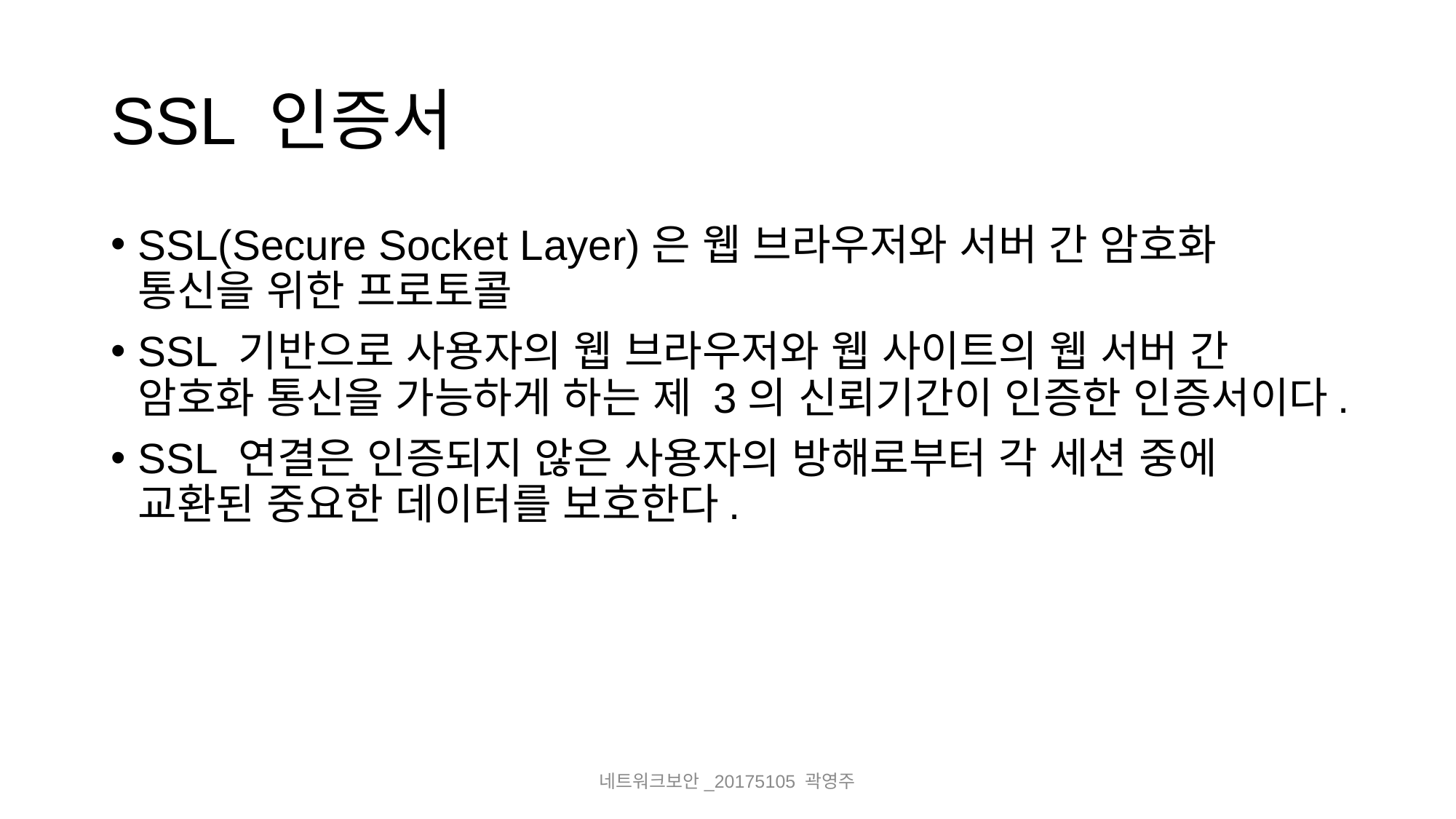

# SSL 인증서
SSL(Secure Socket Layer)은 웹 브라우저와 서버 간 암호화 통신을 위한 프로토콜
SSL 기반으로 사용자의 웹 브라우저와 웹 사이트의 웹 서버 간 암호화 통신을 가능하게 하는 제 3의 신뢰기간이 인증한 인증서이다.
SSL 연결은 인증되지 않은 사용자의 방해로부터 각 세션 중에 교환된 중요한 데이터를 보호한다.
네트워크보안_20175105 곽영주